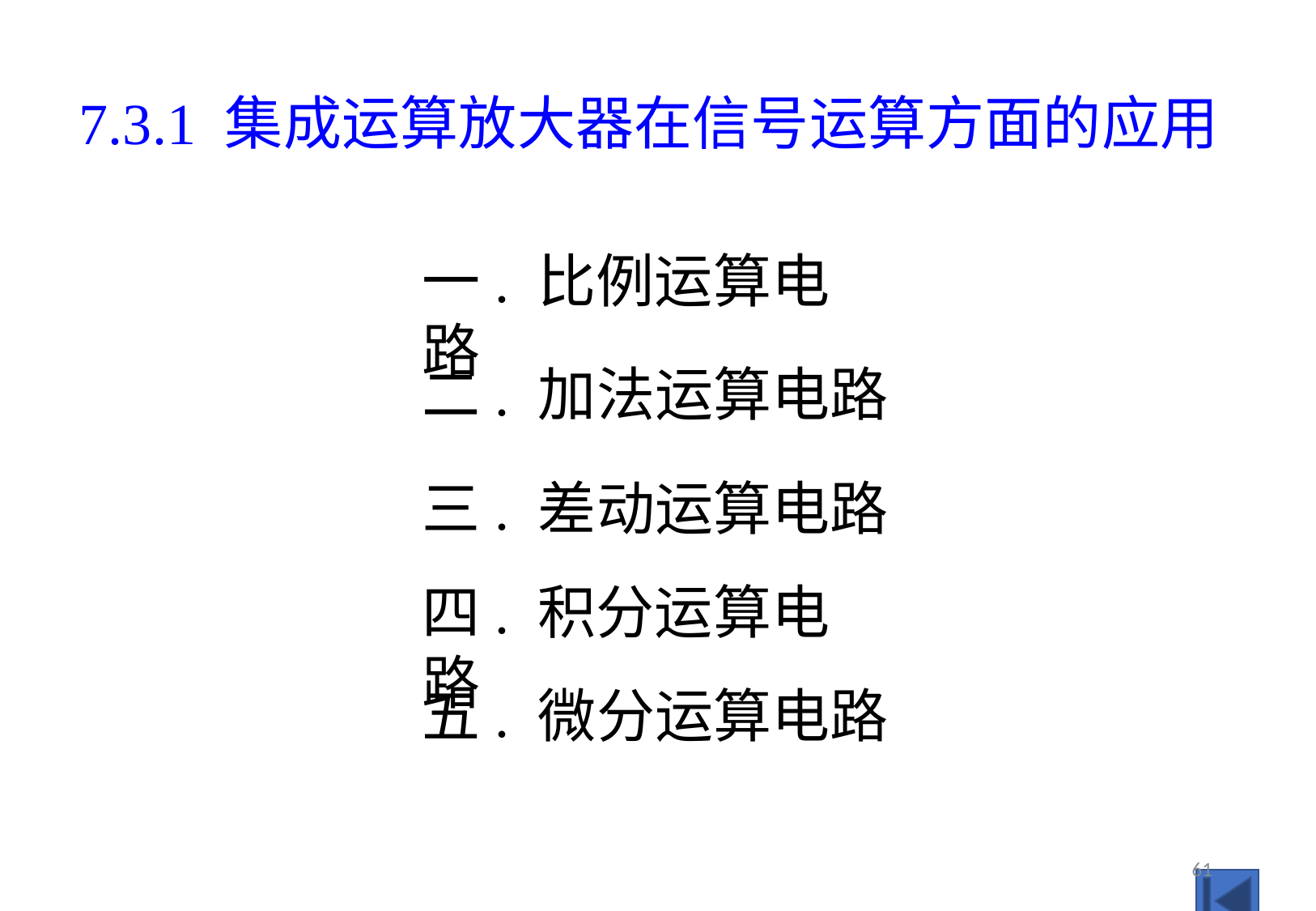

7.3.1 集成运算放大器在信号运算方面的应用
一. 比例运算电路
二. 加法运算电路
三. 差动运算电路
四. 积分运算电路
五. 微分运算电路
61